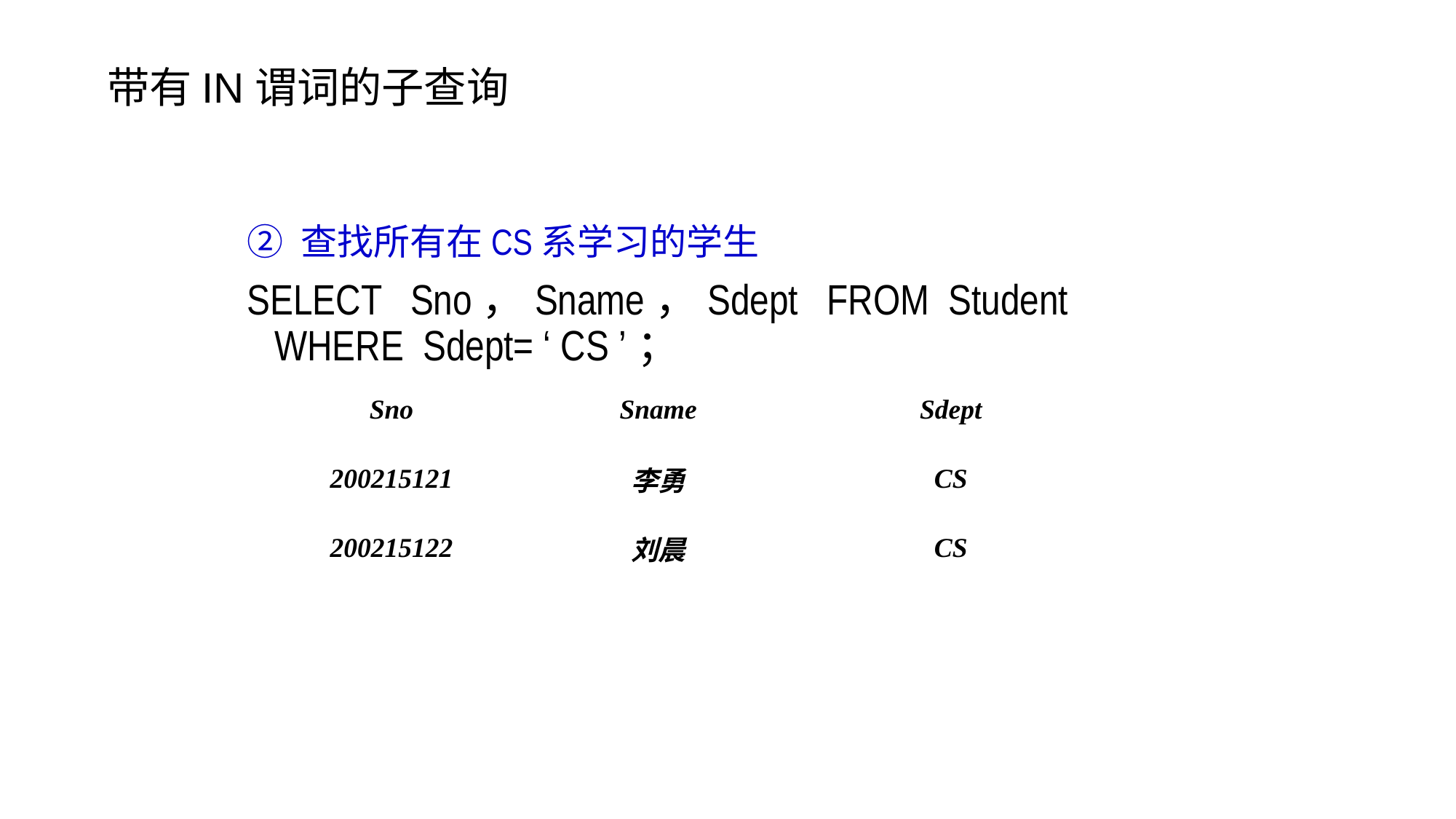

带有IN谓词的子查询
② 查找所有在CS系学习的学生
SELECT   Sno，Sname，Sdept   FROM  Student WHERE  Sdept= ‘ CS ’；

| Sno | Sname | Sdept |
| --- | --- | --- |
| 200215121 | 李勇 | CS |
| 200215122 | 刘晨 | CS |